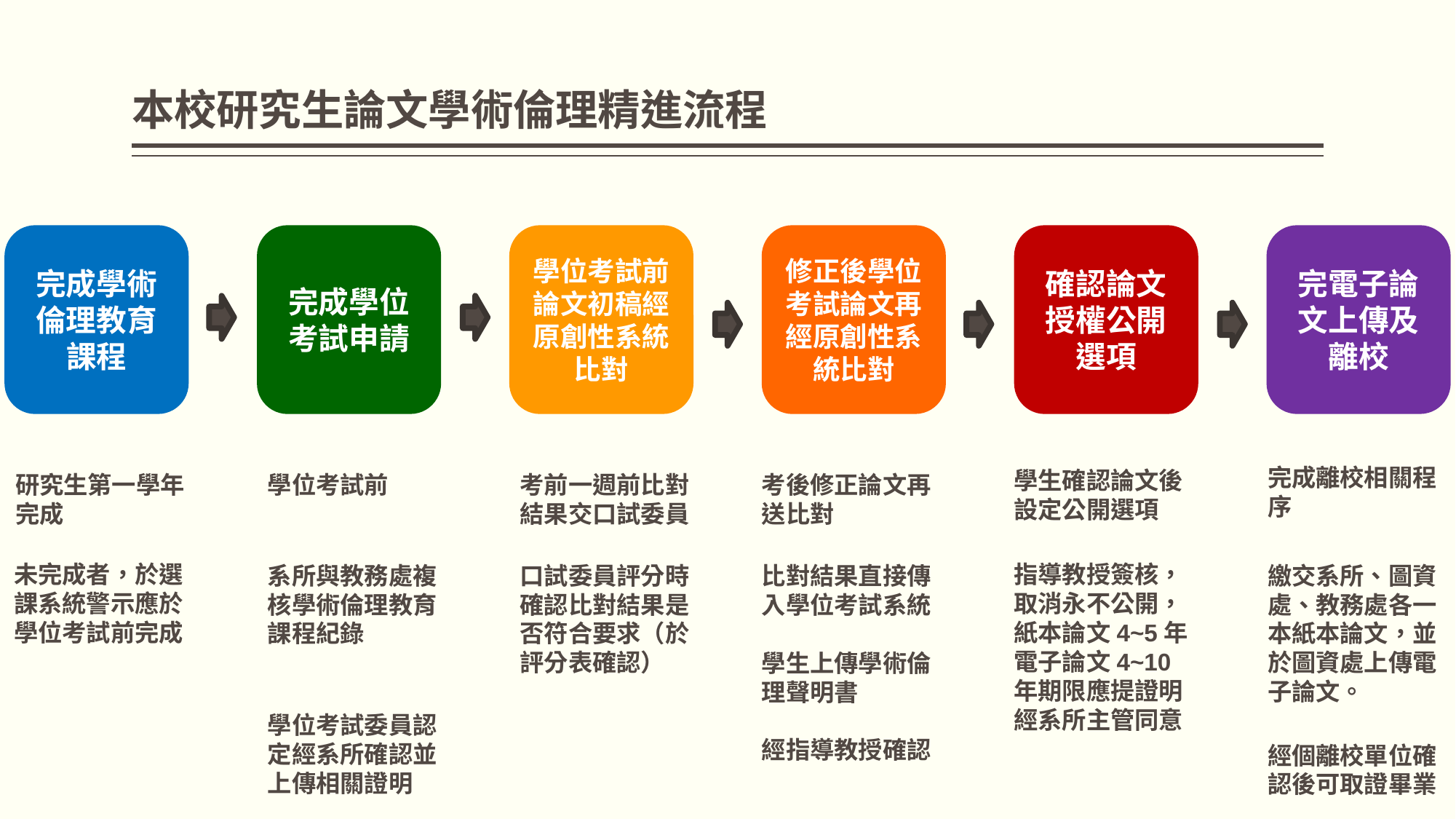

# 本校研究生論文學術倫理精進流程
完成學術倫理教育課程
研究生第一學年完成
未完成者，於選課系統警示應於學位考試前完成
完成學位考試申請
學位考試前
系所與教務處複核學術倫理教育課程紀錄
學位考試委員認定經系所確認並上傳相關證明
學位考試前論文初稿經原創性系統比對
考前一週前比對結果交口試委員
口試委員評分時確認比對結果是否符合要求（於評分表確認）
修正後學位考試論文再經原創性系統比對
考後修正論文再送比對
比對結果直接傳入學位考試系統
學生上傳學術倫理聲明書
經指導教授確認
確認論文授權公開選項
學生確認論文後設定公開選項
指導教授簽核，取消永不公開，紙本論文4~5年電子論文4~10年期限應提證明經系所主管同意
完電子論文上傳及離校
完成離校相關程序
繳交系所、圖資處、教務處各一本紙本論文，並於圖資處上傳電子論文。
經個離校單位確認後可取證畢業